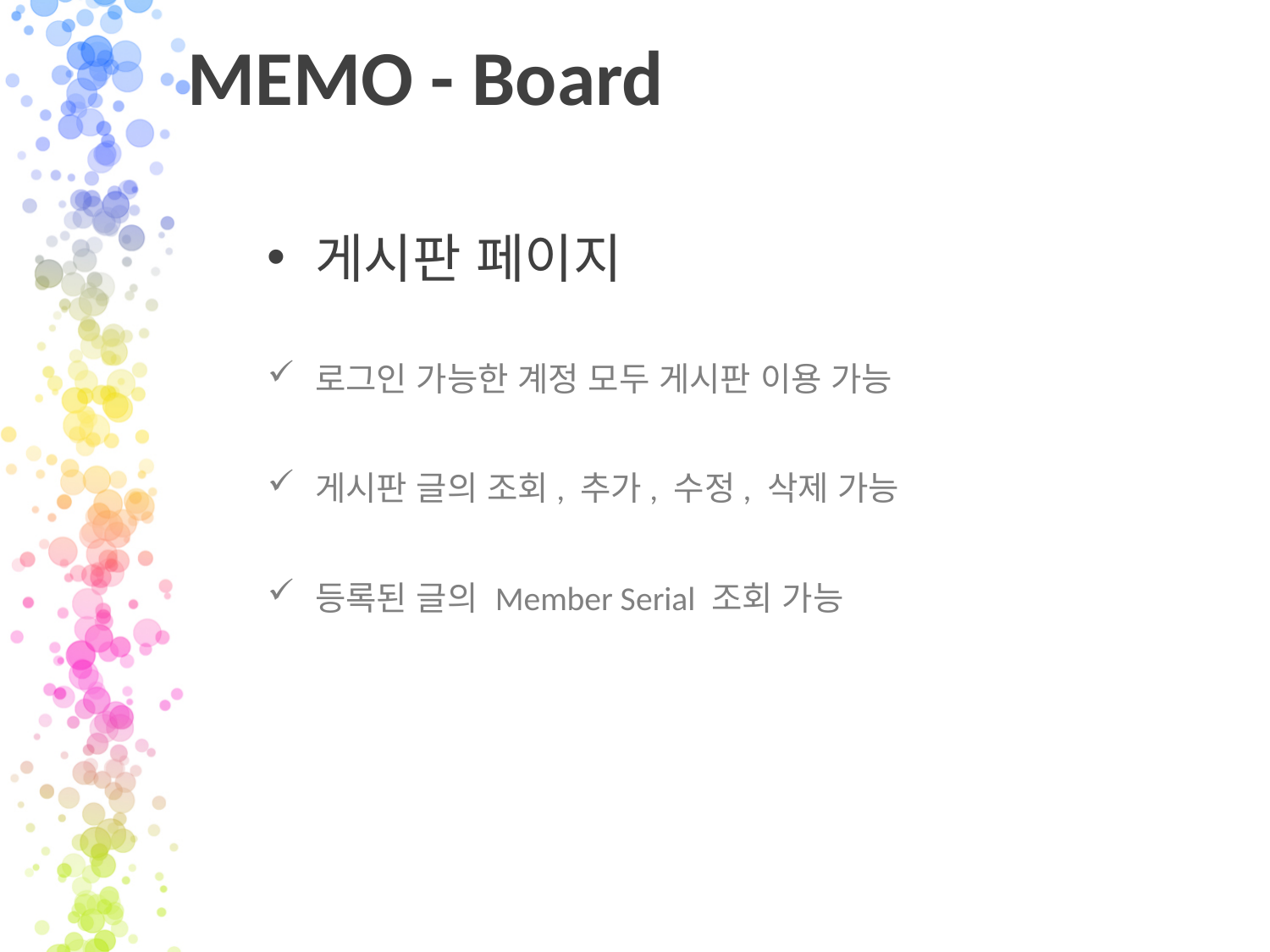

# MEMO - Board
게시판 페이지

로그인 가능한 계정 모두 게시판 이용 가능

게시판 글의 조회, 추가, 수정, 삭제 가능

등록된 글의 Member Serial 조회 가능